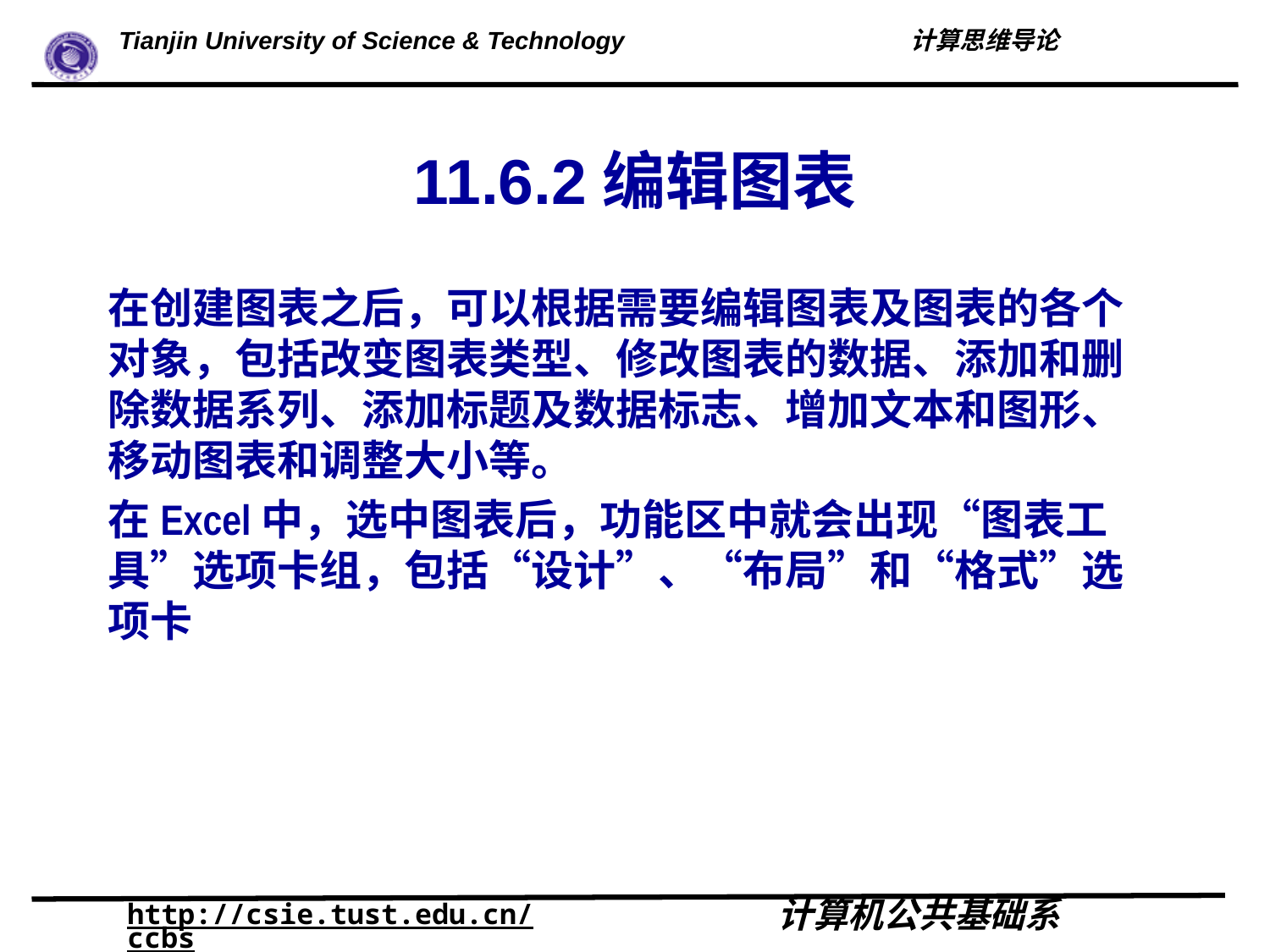

# 11.6.2编辑图表
在创建图表之后，可以根据需要编辑图表及图表的各个对象，包括改变图表类型、修改图表的数据、添加和删除数据系列、添加标题及数据标志、增加文本和图形、移动图表和调整大小等。
在Excel中，选中图表后，功能区中就会出现“图表工具”选项卡组，包括“设计”、“布局”和“格式”选项卡